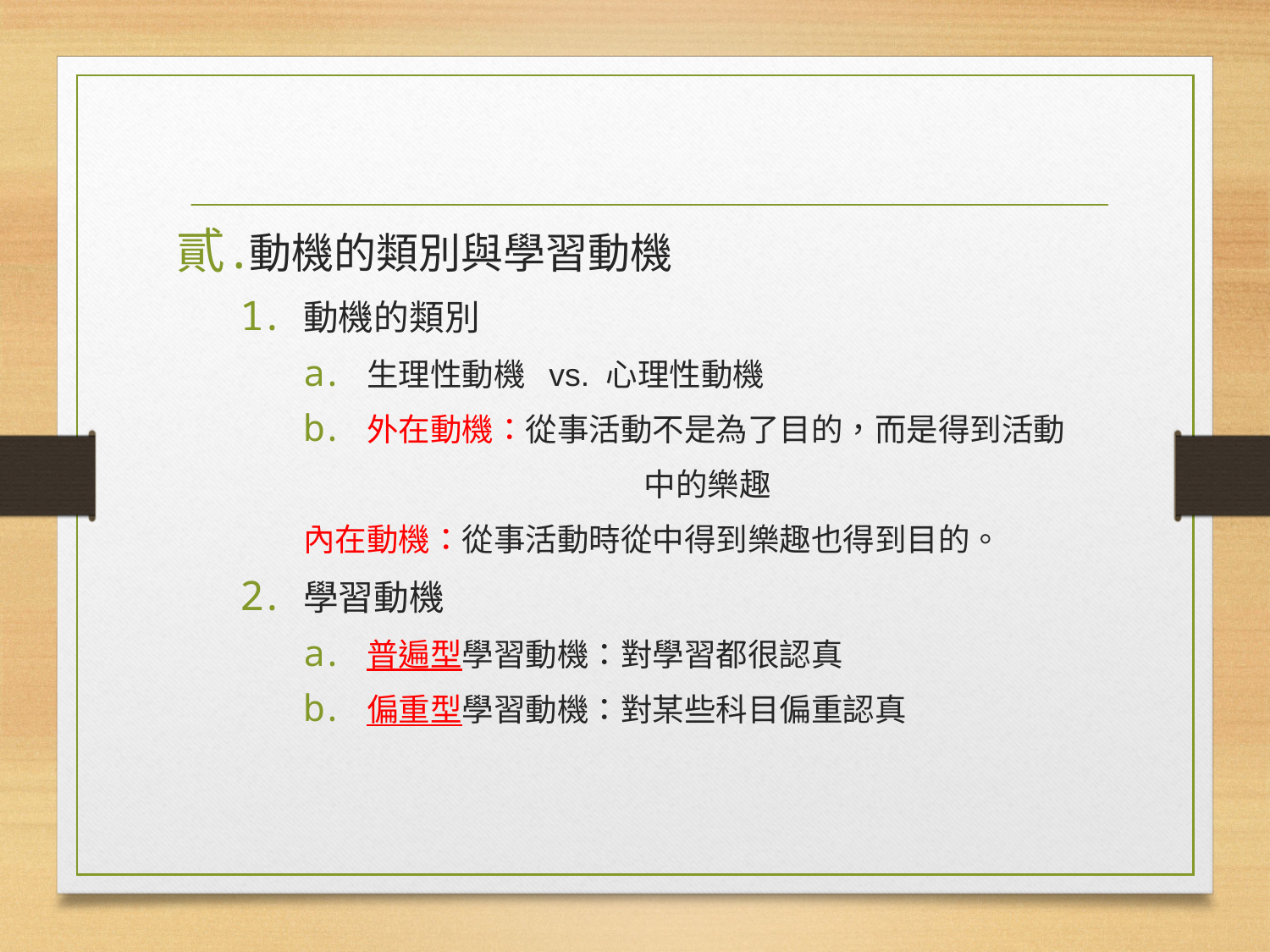

#
動機的類別與學習動機
動機的類別
生理性動機 vs. 心理性動機
外在動機：從事活動不是為了目的，而是得到活動
                     中的樂趣
內在動機：從事活動時從中得到樂趣也得到目的。
學習動機
普遍型學習動機：對學習都很認真
偏重型學習動機：對某些科目偏重認真